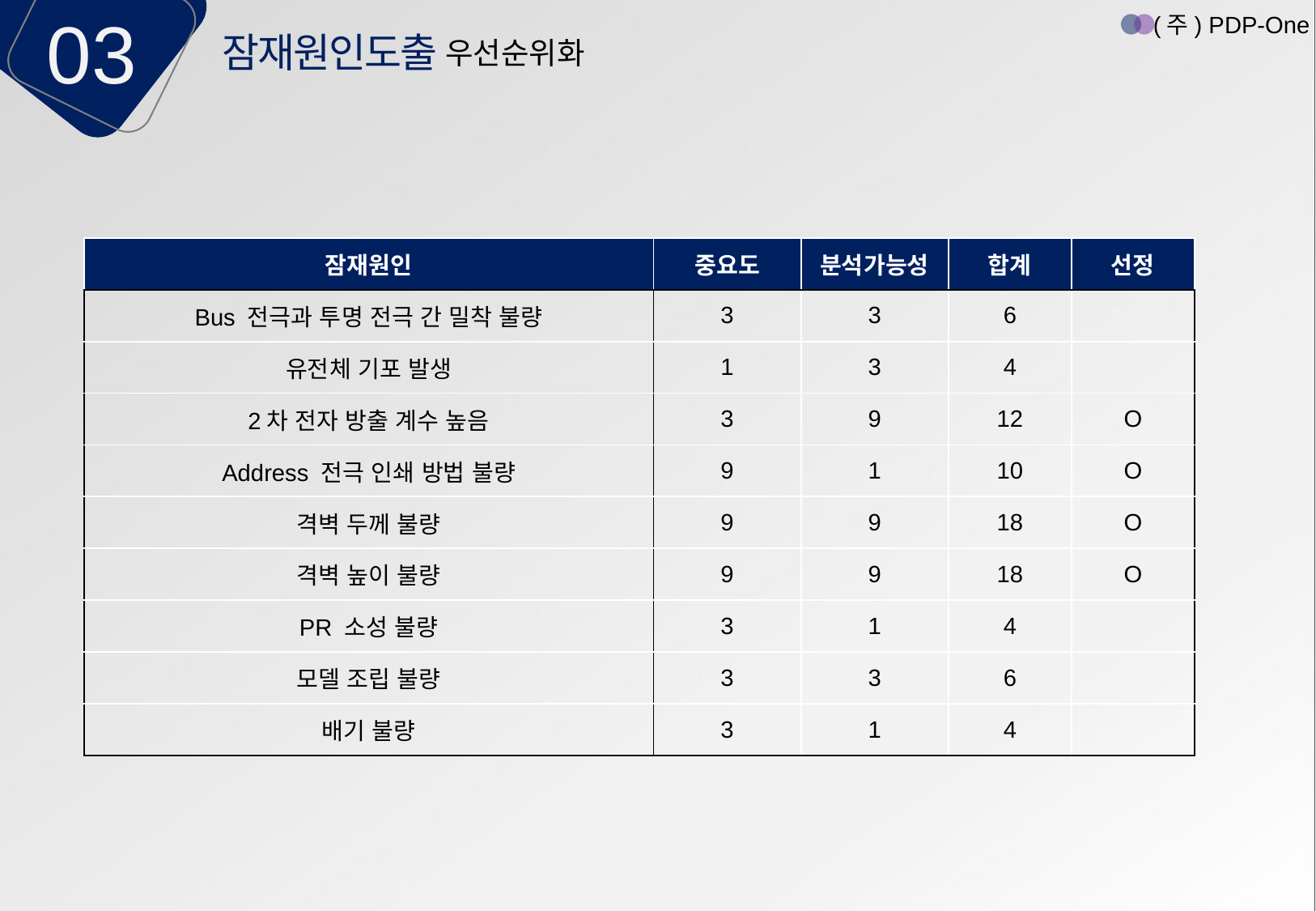

03
(주) PDP-One

잠재원인도출
우선순위화
| 잠재원인 | 중요도 | 분석가능성 | 합계 | 선정 |
| --- | --- | --- | --- | --- |
| Bus 전극과 투명 전극 간 밀착 불량 | 3 | 3 | 6 |  |
| 유전체 기포 발생 | 1 | 3 | 4 |  |
| 2차 전자 방출 계수 높음 | 3 | 9 | 12 | O |
| Address 전극 인쇄 방법 불량 | 9 | 1 | 10 | O |
| 격벽 두께 불량 | 9 | 9 | 18 | O |
| 격벽 높이 불량 | 9 | 9 | 18 | O |
| PR 소성 불량 | 3 | 1 | 4 |  |
| 모델 조립 불량 | 3 | 3 | 6 |  |
| 배기 불량 | 3 | 1 | 4 |  |